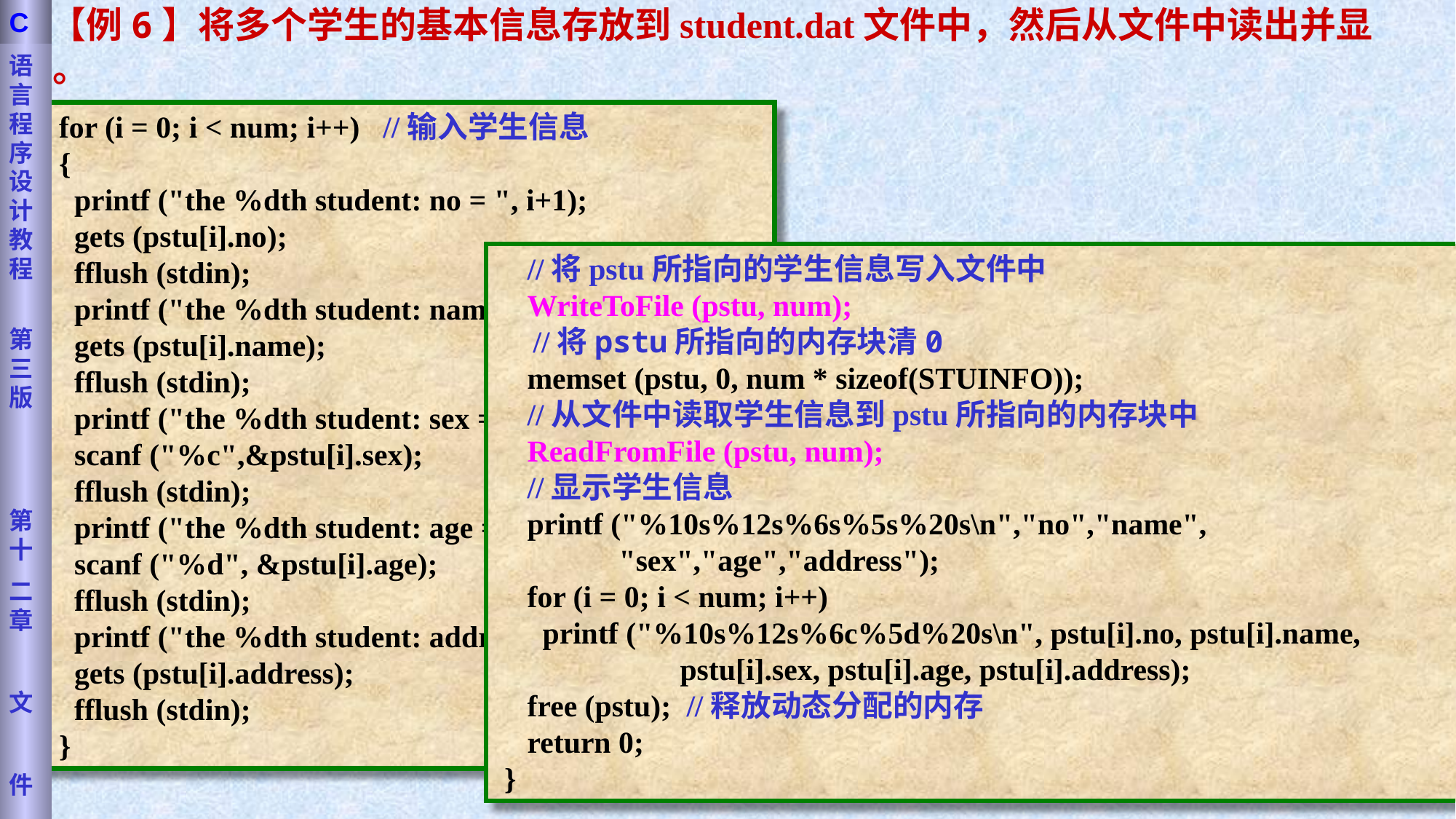

语言程序设计教程
第三版

第十
二章

文

件
C
   【例6】将多个学生的基本信息存放到student.dat文件中，然后从文件中读出并显示。
    for (i = 0; i < num; i++)   //输入学生信息
    {
      printf ("the %dth student: no = ", i+1);
      gets (pstu[i].no);
      fflush (stdin);
      printf ("the %dth student: name = ", i+1);
      gets (pstu[i].name);
      fflush (stdin);
      printf ("the %dth student: sex = ", i+1);
      scanf ("%c",&pstu[i].sex);
      fflush (stdin);
      printf ("the %dth student: age = ", i+1);
      scanf ("%d", &pstu[i].age);
      fflush (stdin);
      printf ("the %dth student: address = ", i+1);
      gets (pstu[i].address);
      fflush (stdin);
    }
    //将pstu所指向的学生信息写入文件中
    WriteToFile (pstu, num);
  //将pstu所指向的内存块清0
    memset (pstu, 0, num * sizeof(STUINFO));
    //从文件中读取学生信息到pstu所指向的内存块中
    ReadFromFile (pstu, num);
    //显示学生信息
    printf ("%10s%12s%6s%5s%20s\n","no","name",
                "sex","age","address");
    for (i = 0; i < num; i++)
      printf ("%10s%12s%6c%5d%20s\n", pstu[i].no, pstu[i].name,
                        pstu[i].sex, pstu[i].age, pstu[i].address);
    free (pstu);  //释放动态分配的内存
    return 0;
 }